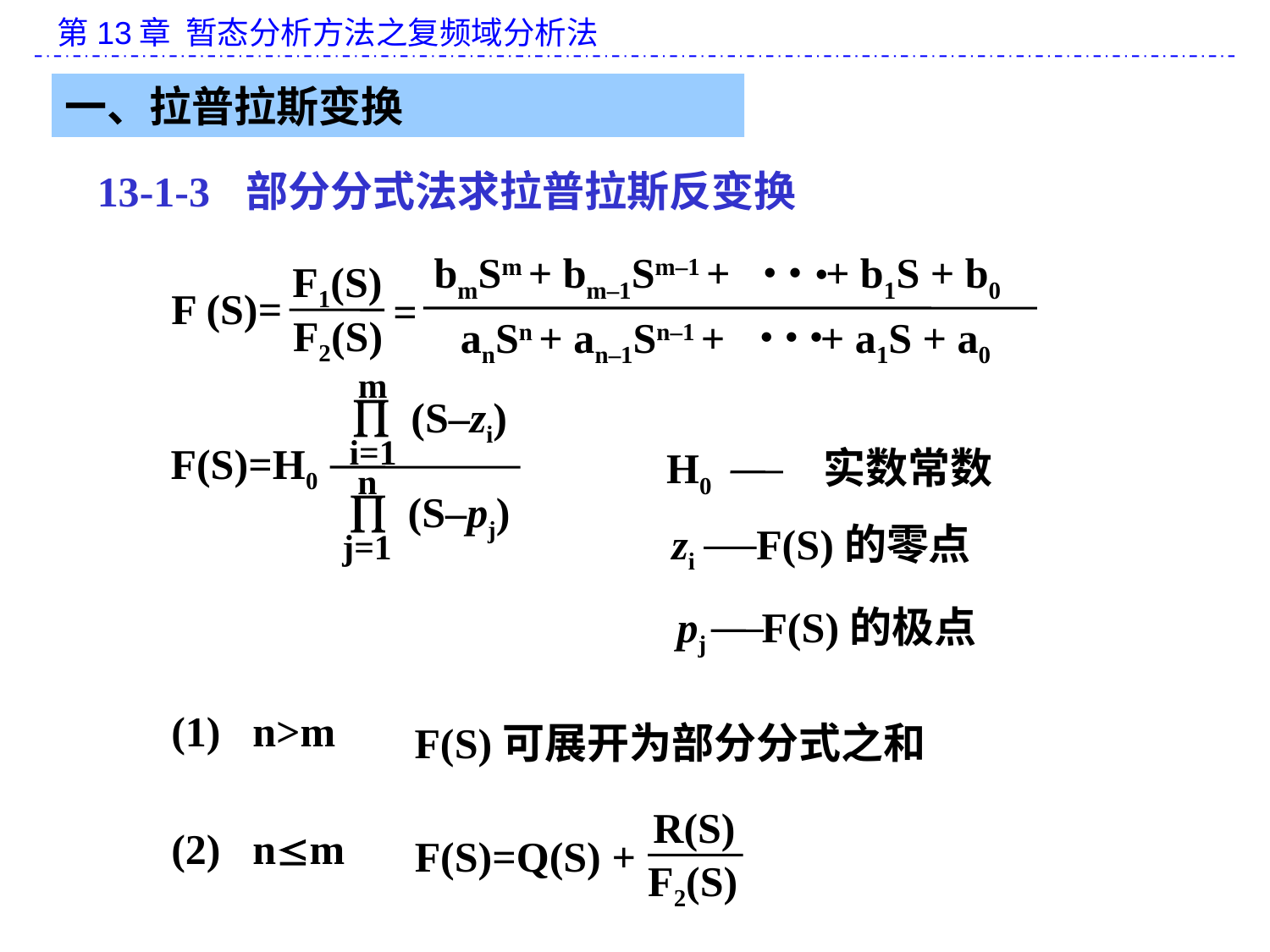

一、拉普拉斯变换
13-1-3 部分分式法求拉普拉斯反变换
bmSm + bm–1Sm–1 +         + b1S + b0
•
•
•
=
anSn + an–1Sn–1 +         + a1S + a0
•
•
•

F1(S)
F (S)=
F2(S)

m
∏  (S–zi)
i=1
F(S)=H0
n
∏  (S–pj)
j=1

H0    实数常数

zi          F(S)的零点

pj         F(S)的极点

(1)   n>m
F(S)可展开为部分分式之和
R(S)
F(S)=Q(S) +
F2(S)

(2)   n≤m